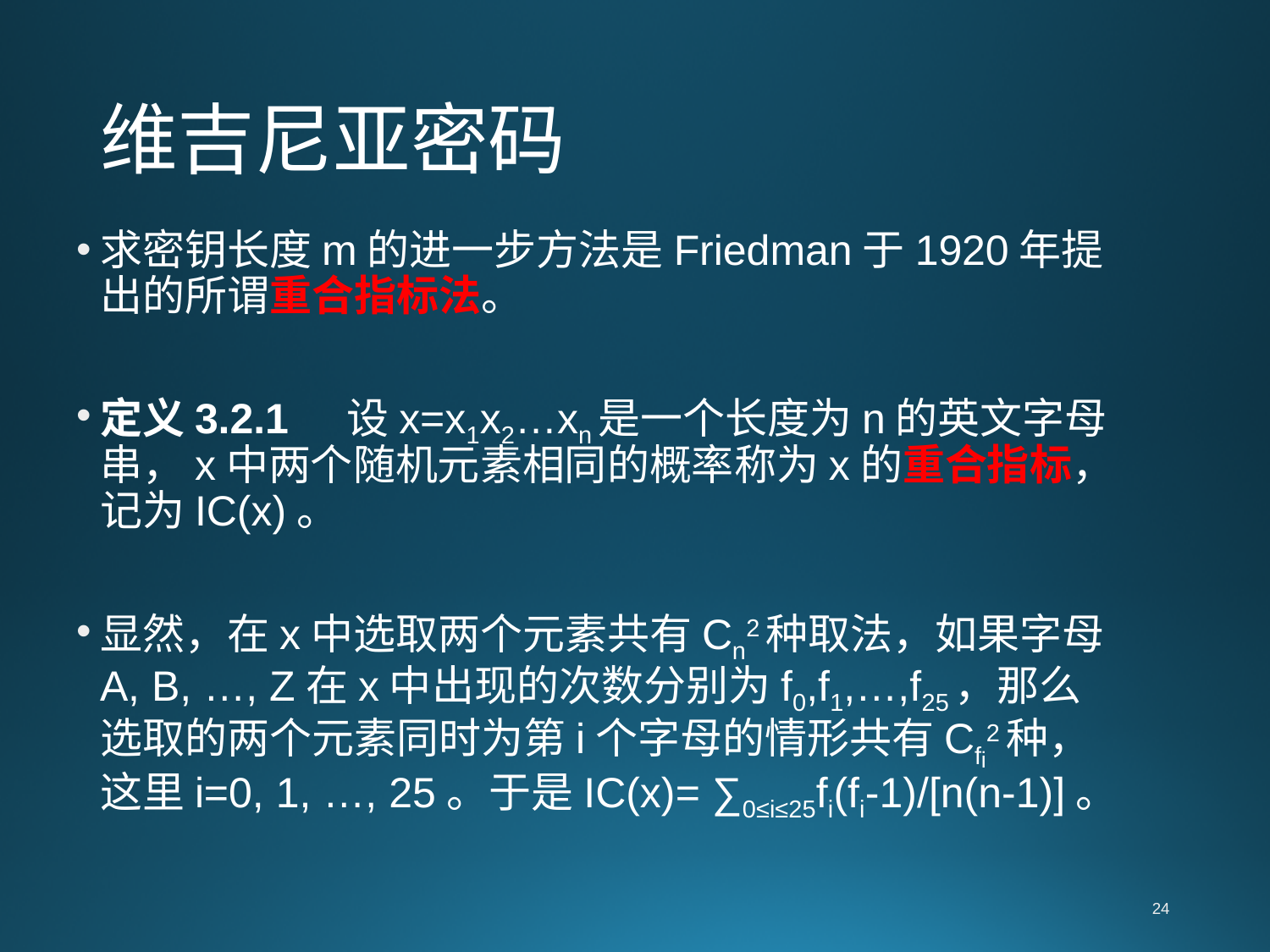

# 维吉尼亚密码
求密钥长度m的进一步方法是Friedman于1920年提出的所谓重合指标法。

定义3.2.1    设x=x1x2…xn是一个长度为n的英文字母串，x中两个随机元素相同的概率称为x的重合指标，记为IC(x)。

显然，在x中选取两个元素共有Cn2种取法，如果字母A, B, …, Z在x中出现的次数分别为f0,f1,…,f25，那么选取的两个元素同时为第i个字母的情形共有Cfi2种，这里i=0, 1, …, 25。于是IC(x)= ∑0≤i≤25fi(fi-1)/[n(n-1)]。

24